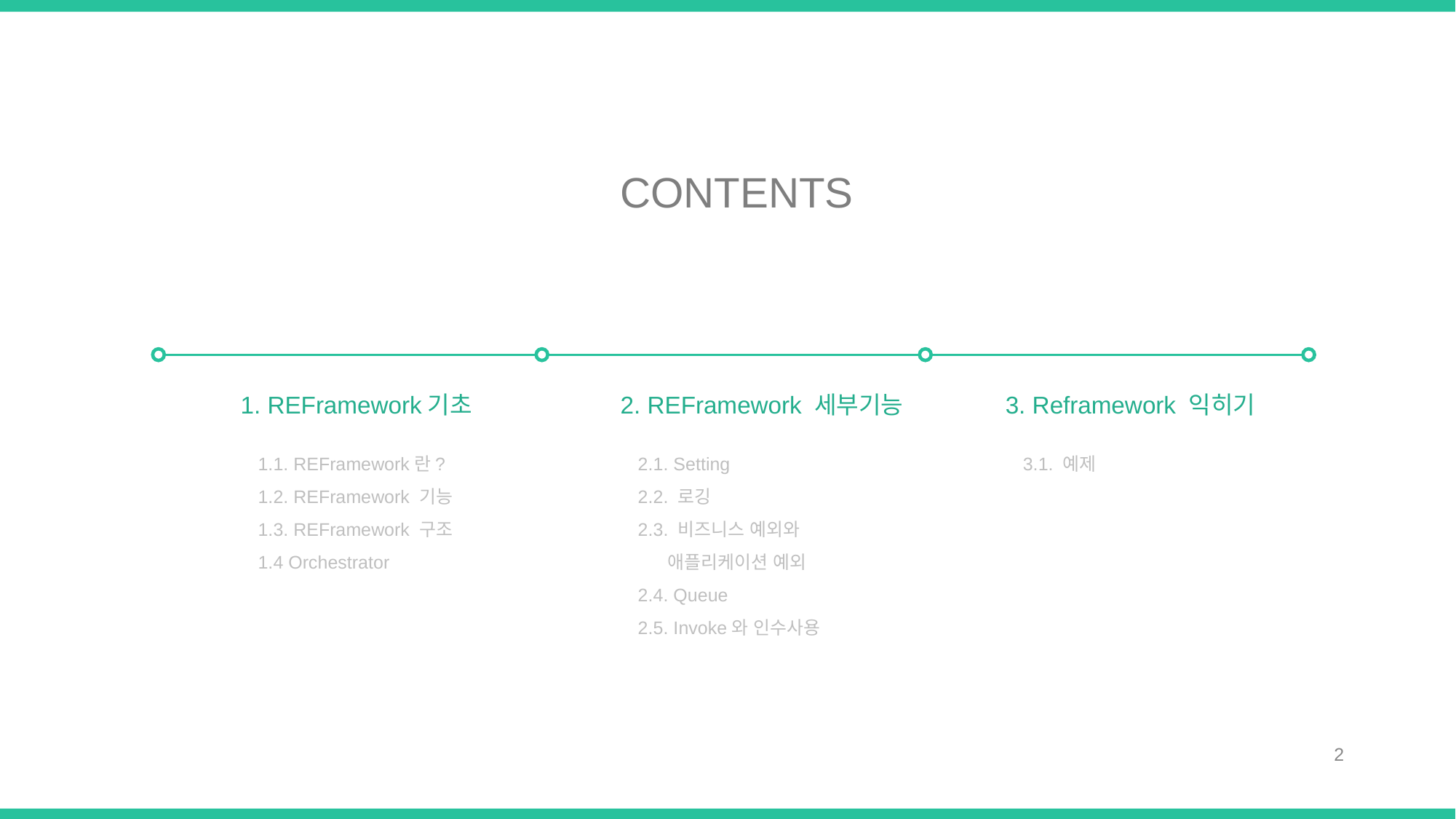

CONTENTS

1. REFramework기초
2. REFramework 세부기능
3. Reframework 익히기
1.1. REFramework란?
1.2. REFramework 기능
1.3. REFramework 구조
1.4 Orchestrator

2.1. Setting
2.2. 로깅
2.3. 비즈니스 예외와
     애플리케이션 예외
2.4. Queue
2.5. Invoke와 인수사용

3.1. 예제